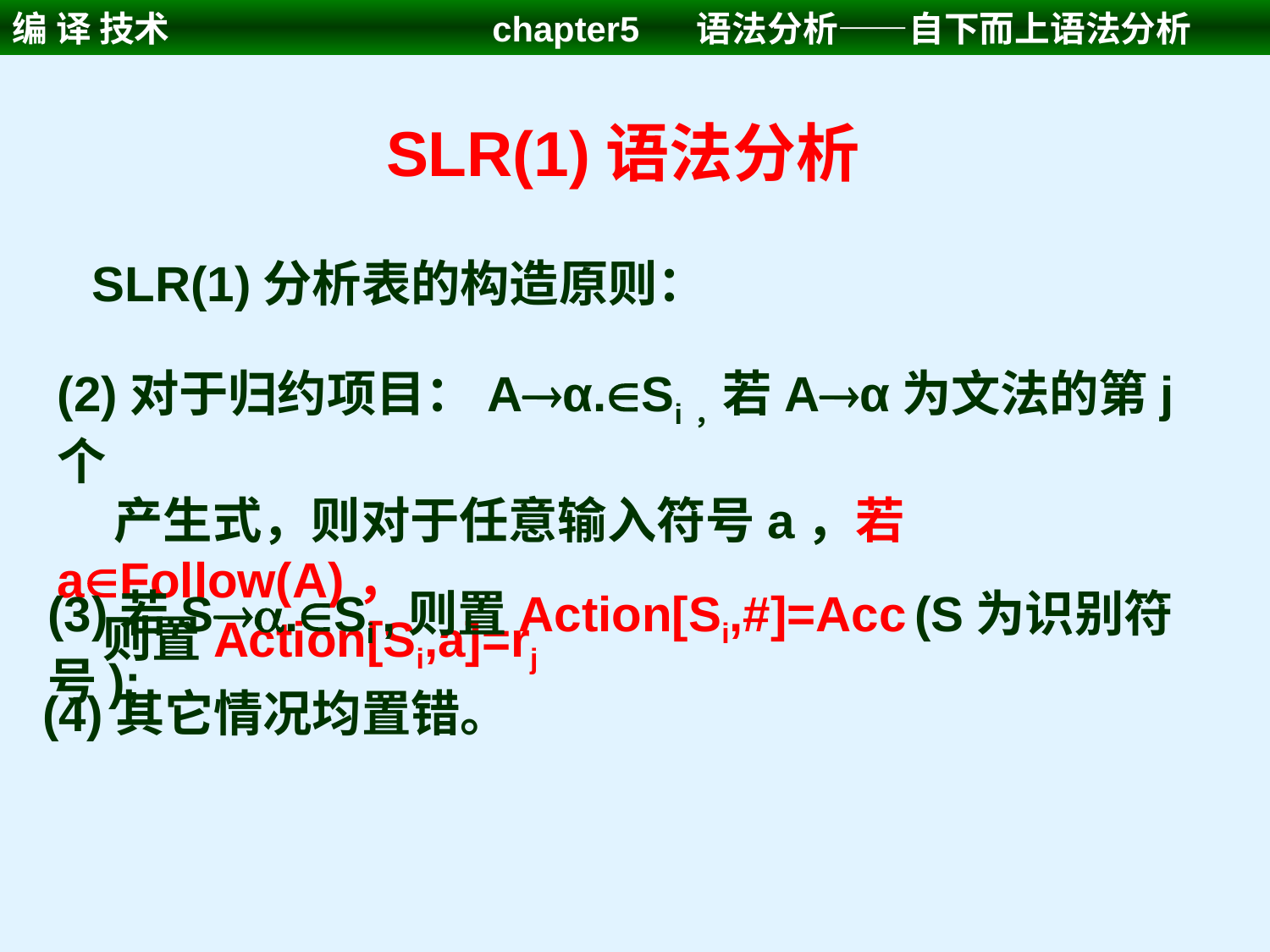

SLR(1)语法分析
SLR(1)分析表的构造原则：
(2)对于归约项目：A→α.∈Si，若A→α为文法的第j个
    产生式，则对于任意输入符号a，若a∈Follow(A)，
   则置Action[Si,a]=rj
(3)若S→α.∈Si ,则置Action[Si,#]=Acc (S为识别符号);
(4)其它情况均置错。